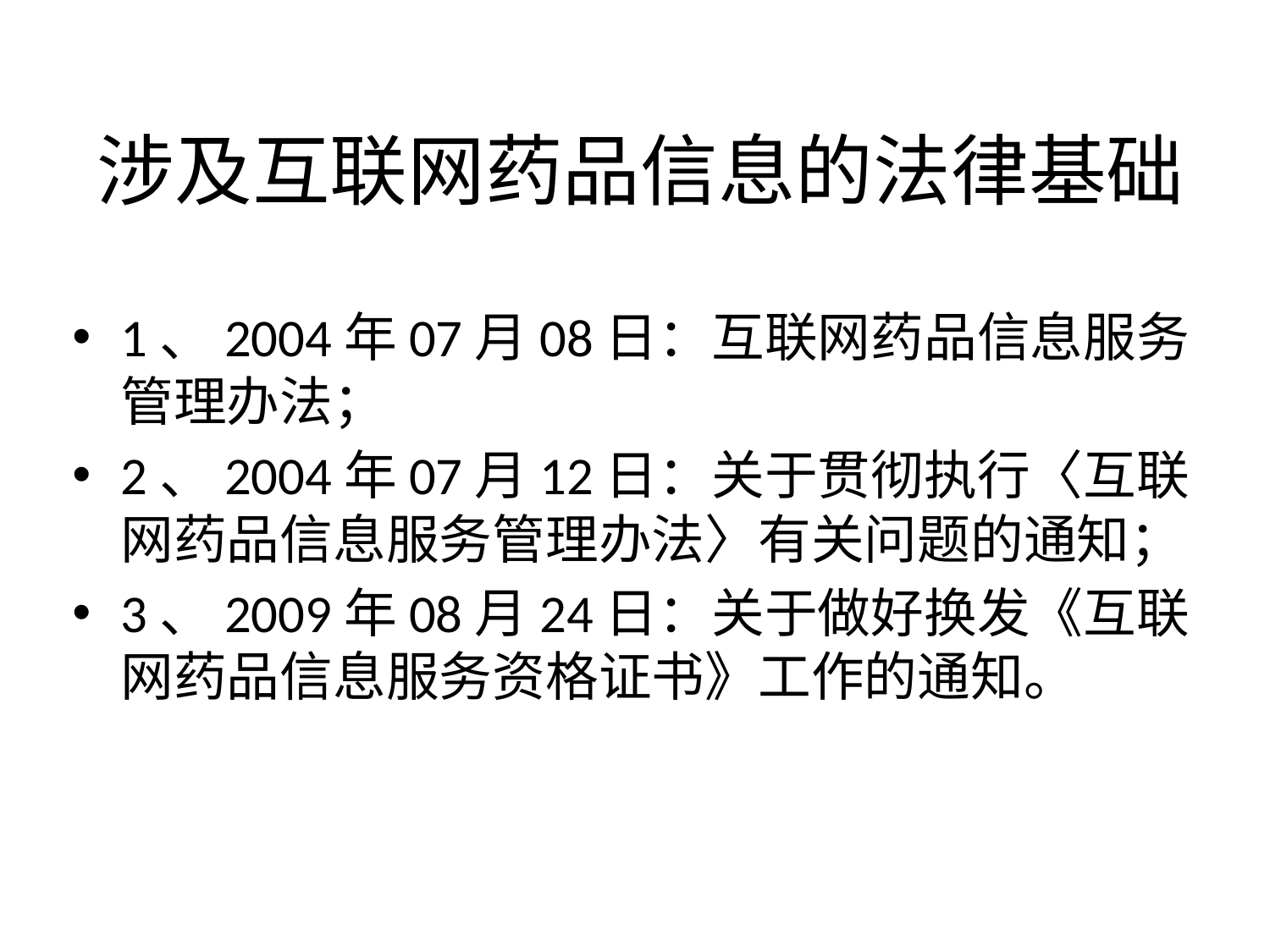

# 涉及互联网药品信息的法律基础
1、2004年07月08日：互联网药品信息服务管理办法；
2、2004年07月12日：关于贯彻执行〈互联网药品信息服务管理办法〉有关问题的通知；
3、2009年08月24日：关于做好换发《互联网药品信息服务资格证书》工作的通知。